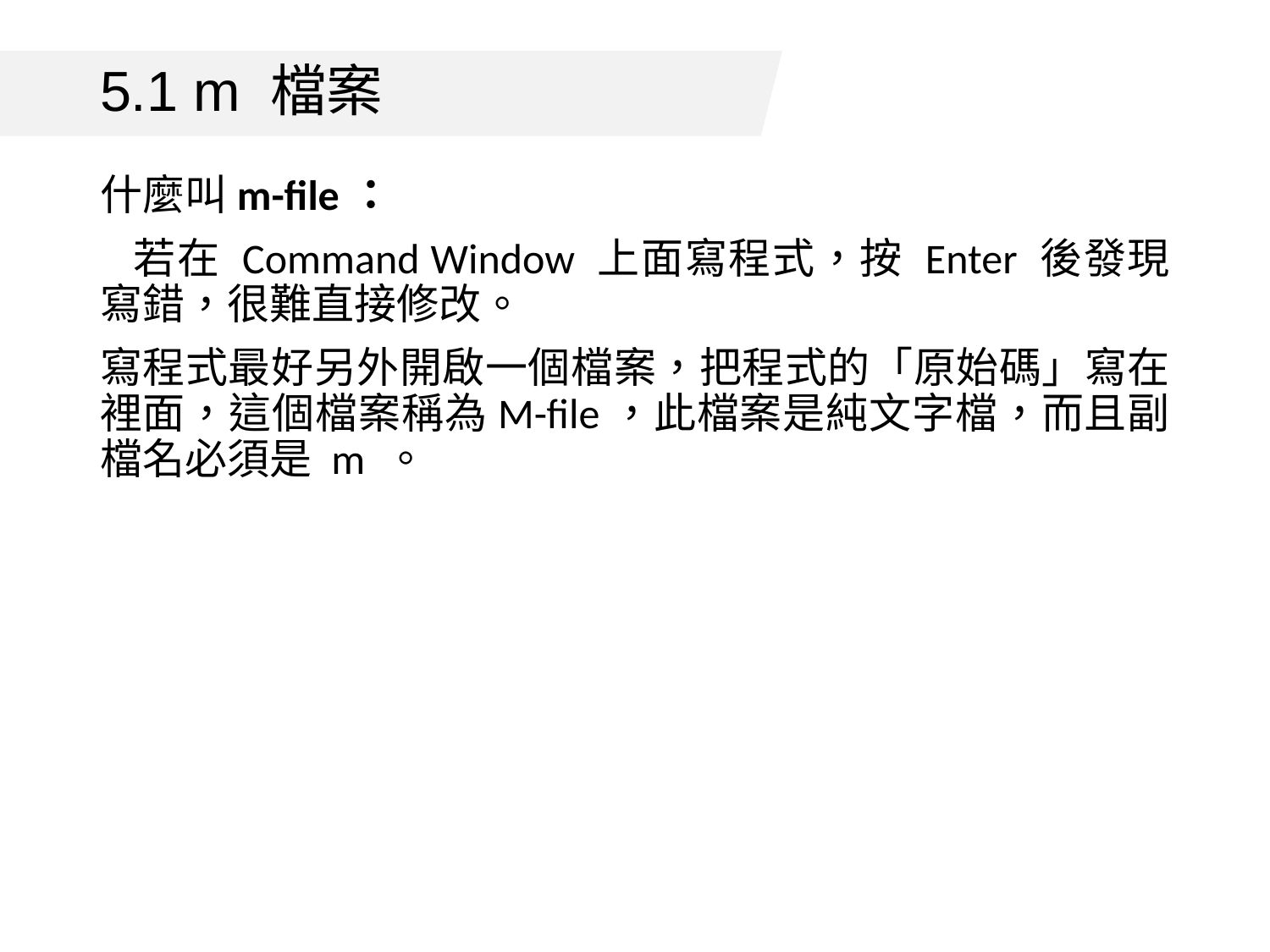

# 5.1 m 檔案
什麼叫m-file：
  若在 Command Window 上面寫程式，按 Enter 後發現寫錯，很難直接修改。
寫程式最好另外開啟一個檔案，把程式的「原始碼」寫在裡面，這個檔案稱為M-file，此檔案是純文字檔，而且副檔名必須是 m 。